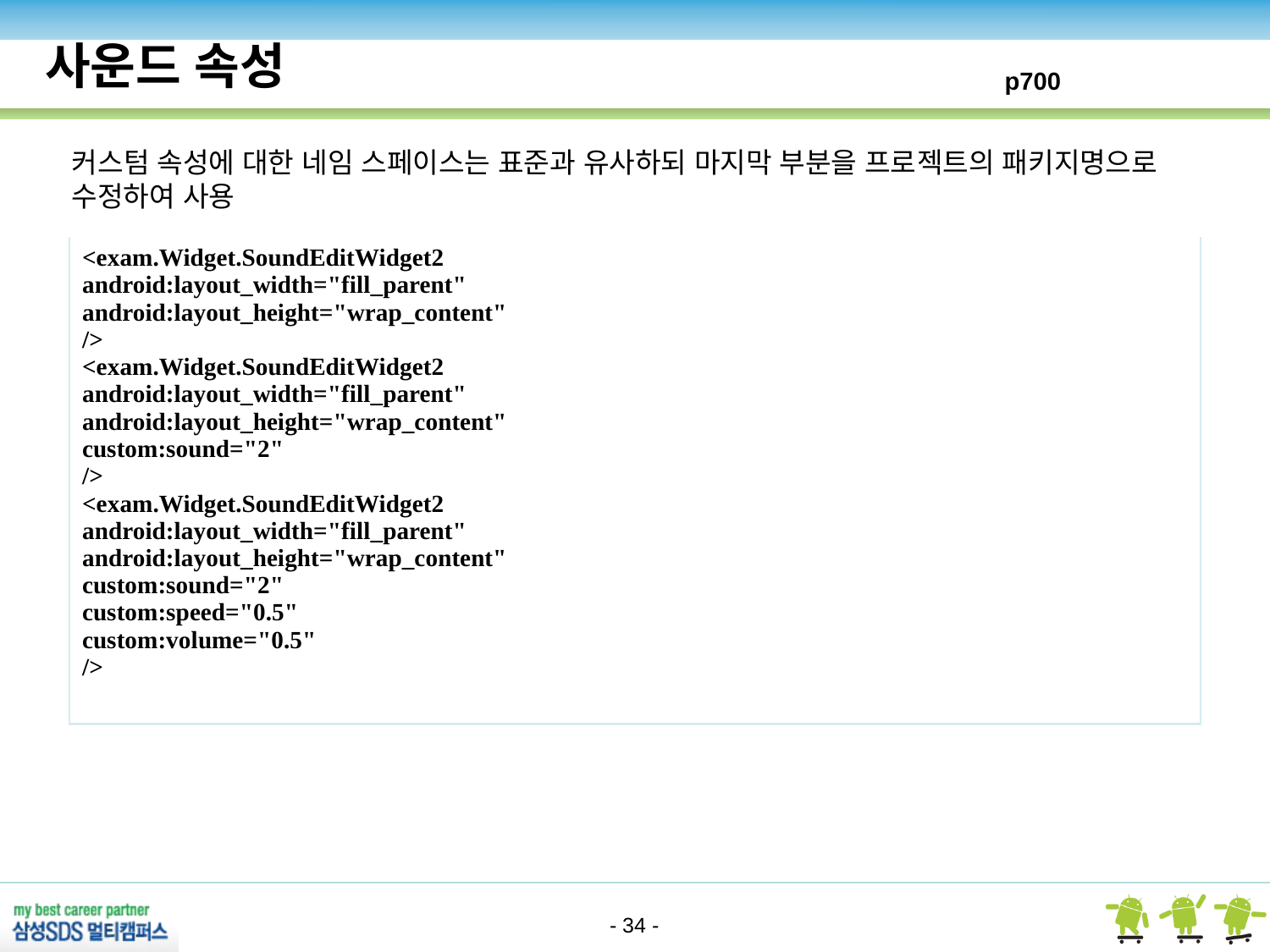

사운드 속성
p700
커스텀 속성에 대한 네임 스페이스는 표준과 유사하되 마지막 부분을 프로젝트의 패키지명으로 수정하여 사용
| <exam.Widget.SoundEditWidget2 android:layout\_width="fill\_parent" android:layout\_height="wrap\_content" /> <exam.Widget.SoundEditWidget2 android:layout\_width="fill\_parent" android:layout\_height="wrap\_content" custom:sound="2" /> <exam.Widget.SoundEditWidget2 android:layout\_width="fill\_parent" android:layout\_height="wrap\_content" custom:sound="2" custom:speed="0.5" custom:volume="0.5" /> |
| --- |
- 34 -